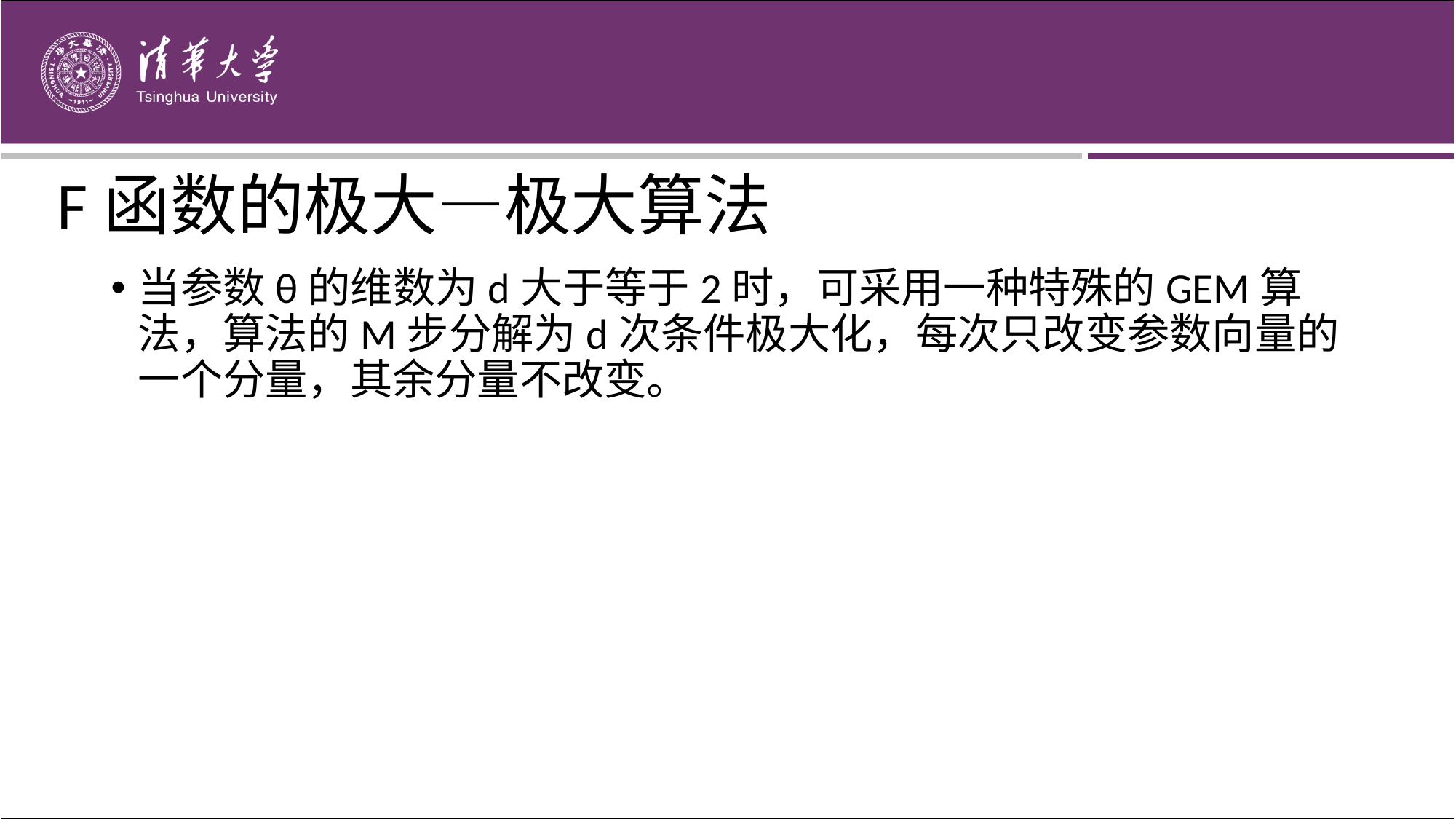

# F函数的极大—极大算法
当参数θ的维数为d大于等于2时，可采用一种特殊的GEM算法，算法的M步分解为d次条件极大化，每次只改变参数向量的一个分量，其余分量不改变。